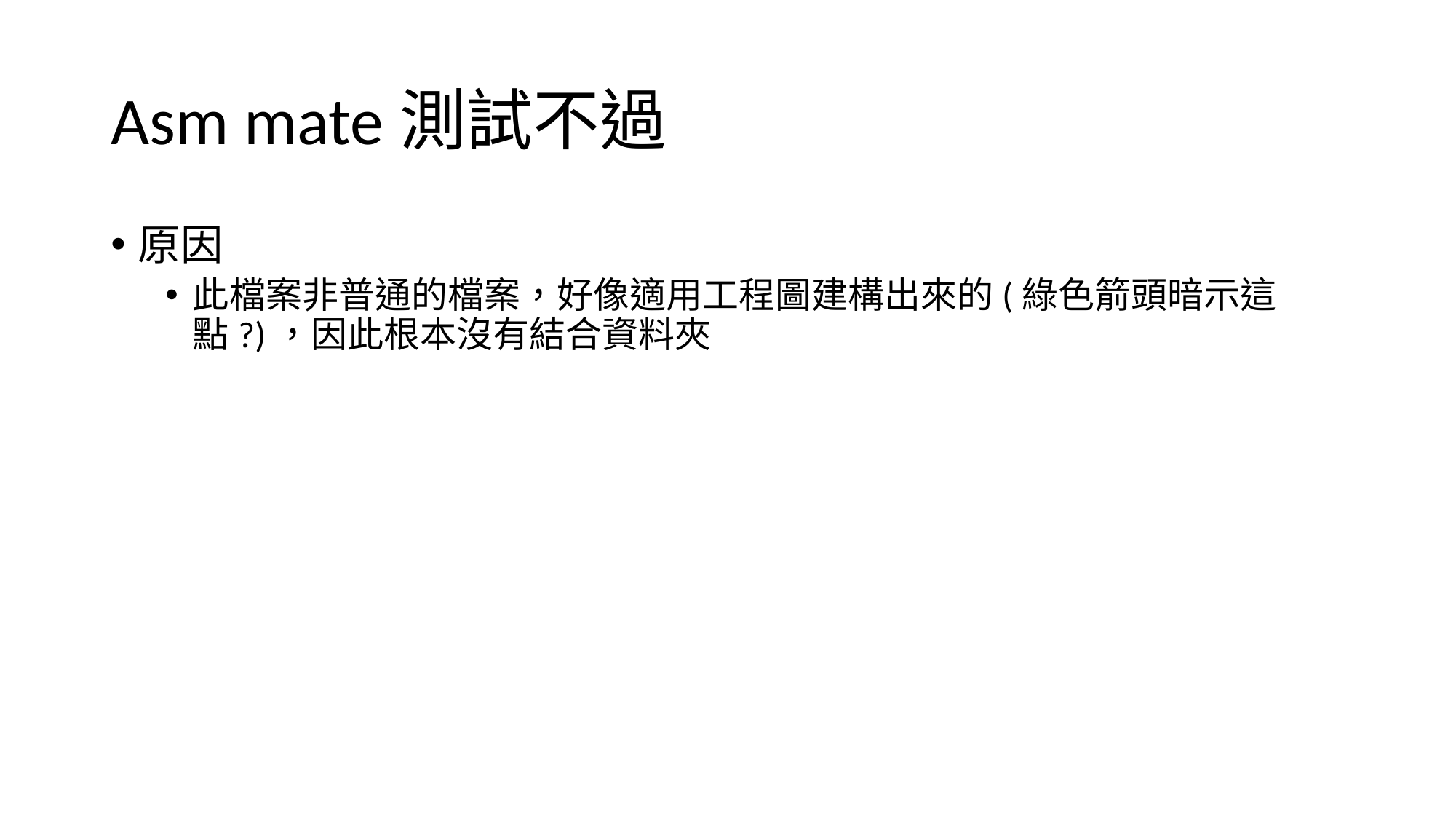

# Asm mate測試不過
原因
此檔案非普通的檔案，好像適用工程圖建構出來的(綠色箭頭暗示這點?)，因此根本沒有結合資料夾